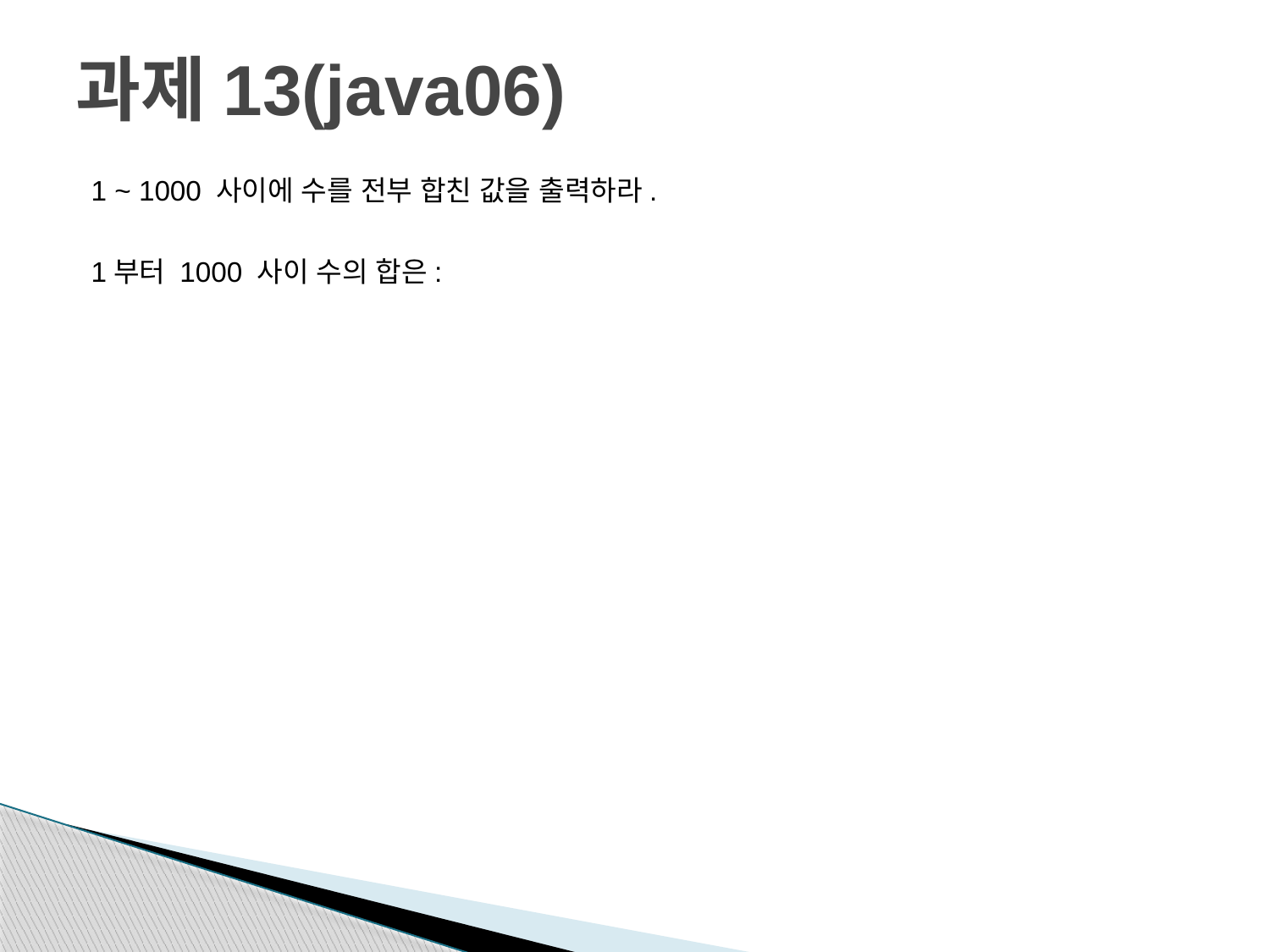

# 과제13(java06)
1 ~ 1000 사이에 수를 전부 합친 값을 출력하라.

1부터 1000 사이 수의 합은: